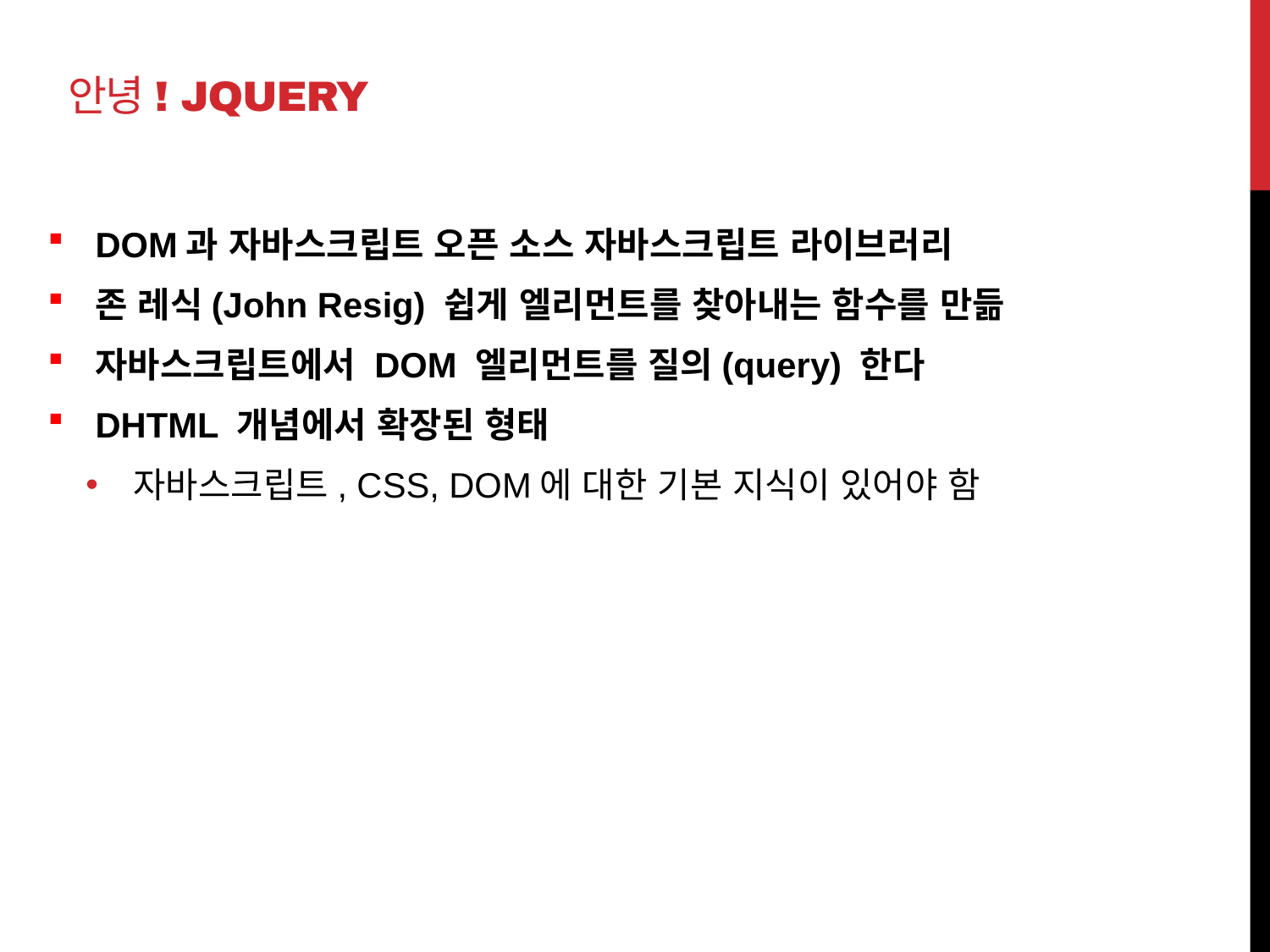

# 안녕! jQuery
DOM과 자바스크립트 오픈 소스 자바스크립트 라이브러리
존 레식(John Resig) 쉽게 엘리먼트를 찾아내는 함수를 만듦
자바스크립트에서 DOM 엘리먼트를 질의(query) 한다
DHTML 개념에서 확장된 형태
자바스크립트, CSS, DOM에 대한 기본 지식이 있어야 함